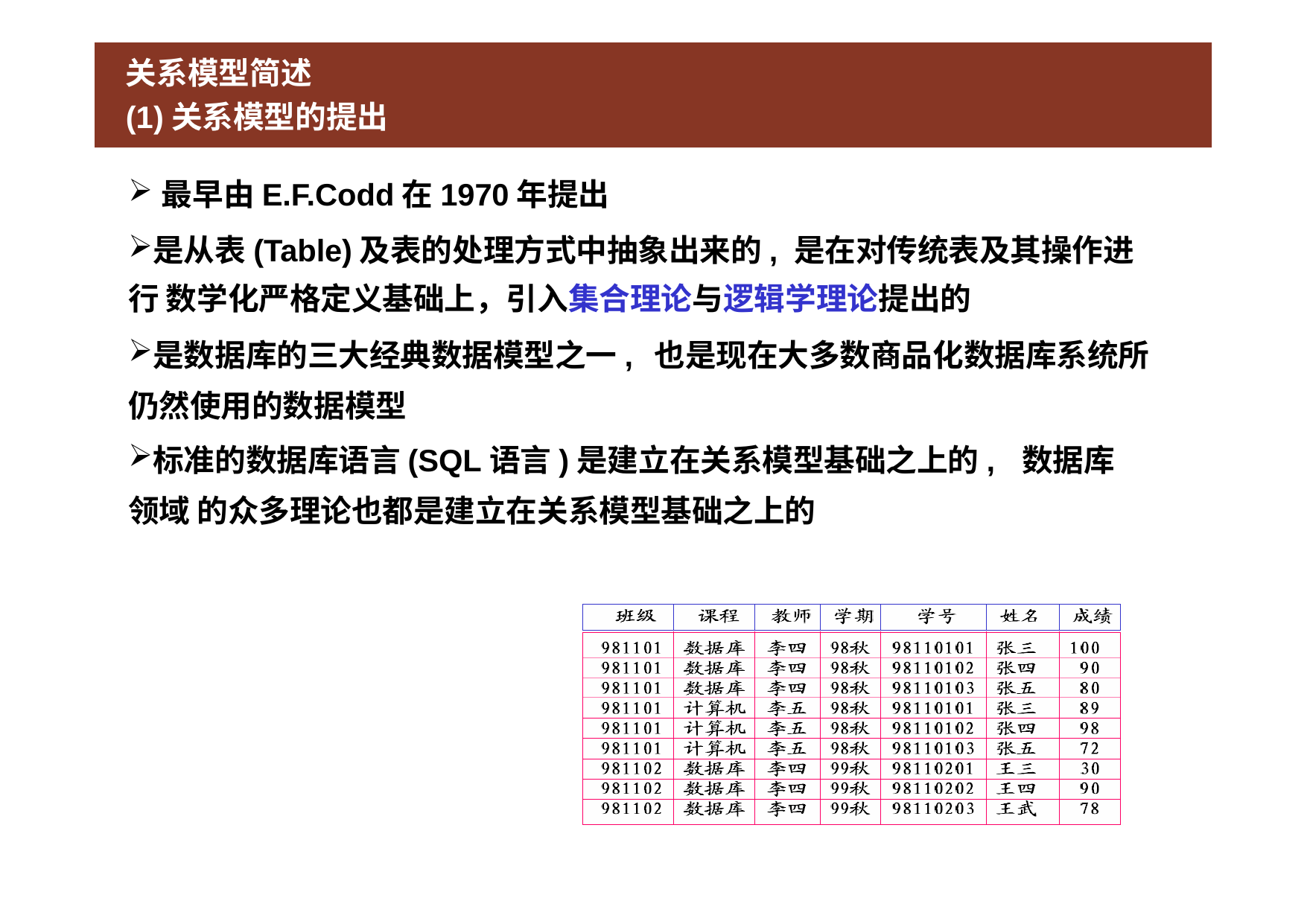

# 关系模型简述
(1)关系模型的提出
最早由E.F.Codd在1970年提出
是从表(Table)及表的处理方式中抽象出来的, 是在对传统表及其操作进行 数学化严格定义基础上，引入集合理论与逻辑学理论提出的
是数据库的三大经典数据模型之一,	也是现在大多数商品化数据库系统所 仍然使用的数据模型
标准的数据库语言(SQL语言)是建立在关系模型基础之上的,	数据库领域 的众多理论也都是建立在关系模型基础之上的